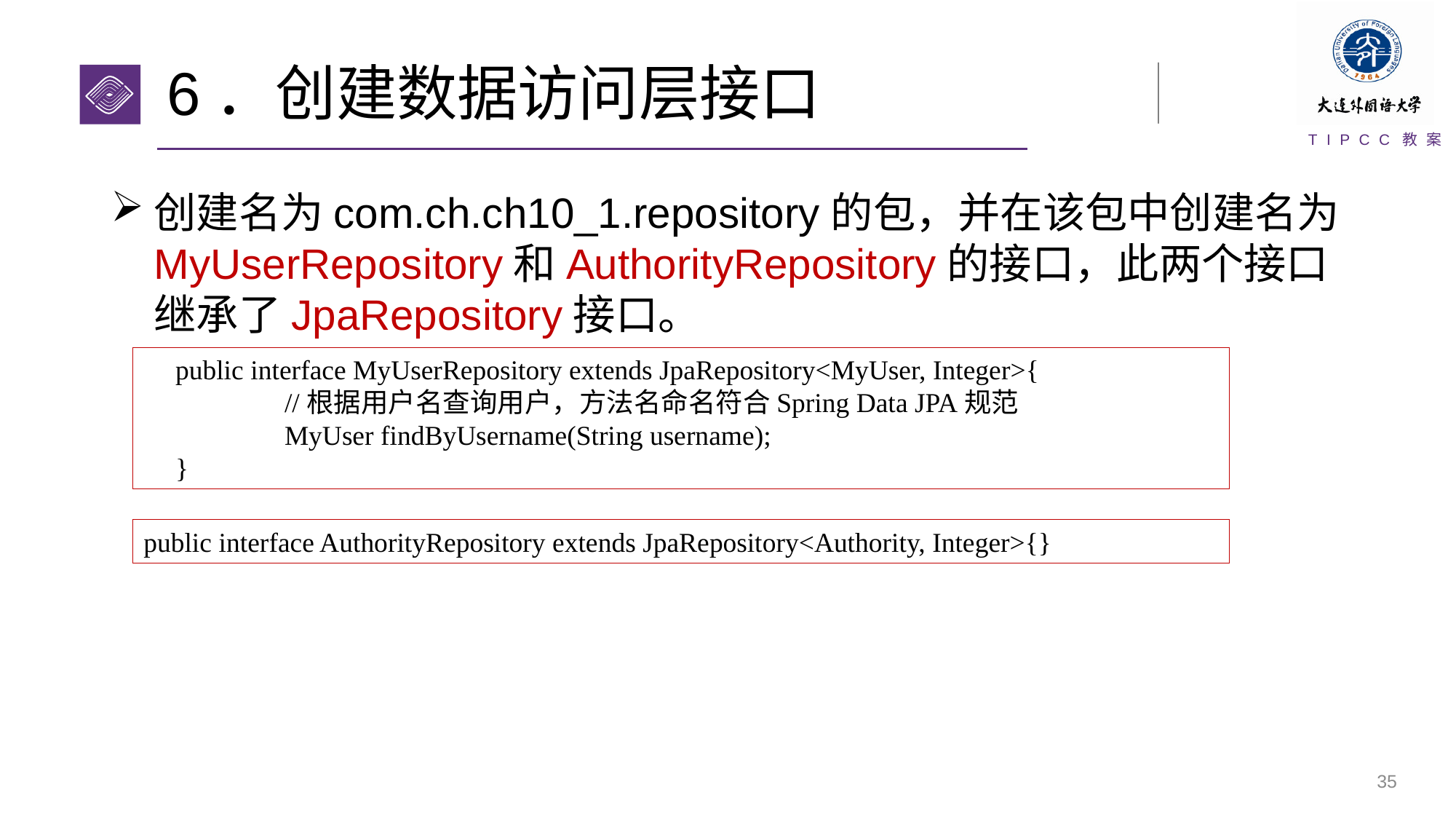

# 6．创建数据访问层接口
创建名为com.ch.ch10_1.repository的包，并在该包中创建名为MyUserRepository和AuthorityRepository的接口，此两个接口继承了JpaRepository接口。
public interface MyUserRepository extends JpaRepository<MyUser, Integer>{
	//根据用户名查询用户，方法名命名符合Spring Data JPA规范
	MyUser findByUsername(String username);
}
public interface AuthorityRepository extends JpaRepository<Authority, Integer>{}
35